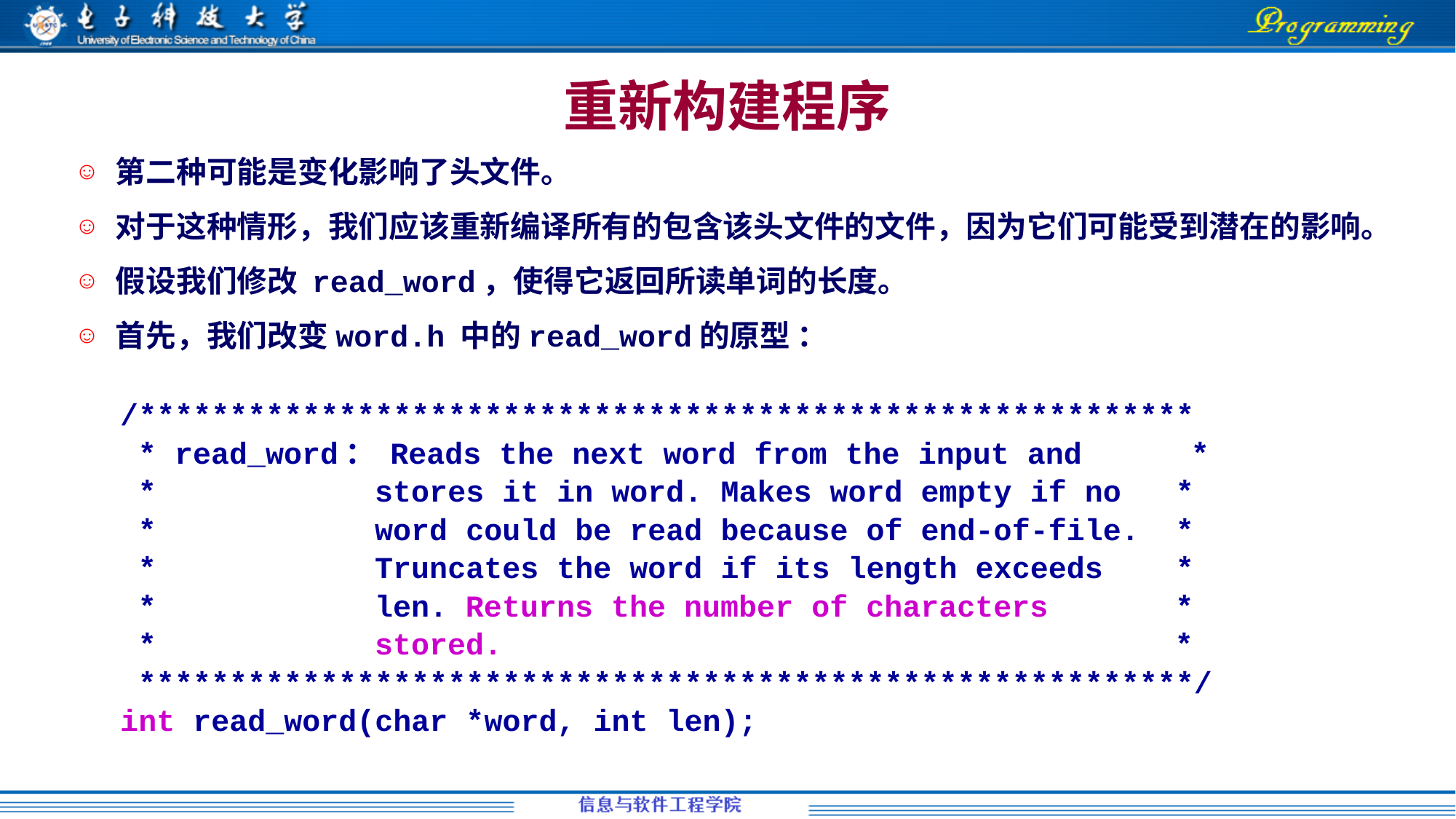

重新构建程序
第二种可能是变化影响了头文件。
对于这种情形，我们应该重新编译所有的包含该头文件的文件，因为它们可能受到潜在的影响。
假设我们修改 read_word，使得它返回所读单词的长度。
首先，我们改变word.h 中的read_word的原型 ：
/**********************************************************
 * read_word： Reads the next word from the input and      *
 *            stores it in word. Makes word empty if no   *
 *            word could be read because of end-of-file.  *
 *            Truncates the word if its length exceeds    *
 *            len. Returns the number of characters       *
 *            stored.                                     *
 **********************************************************/
int read_word(char *word, int len);